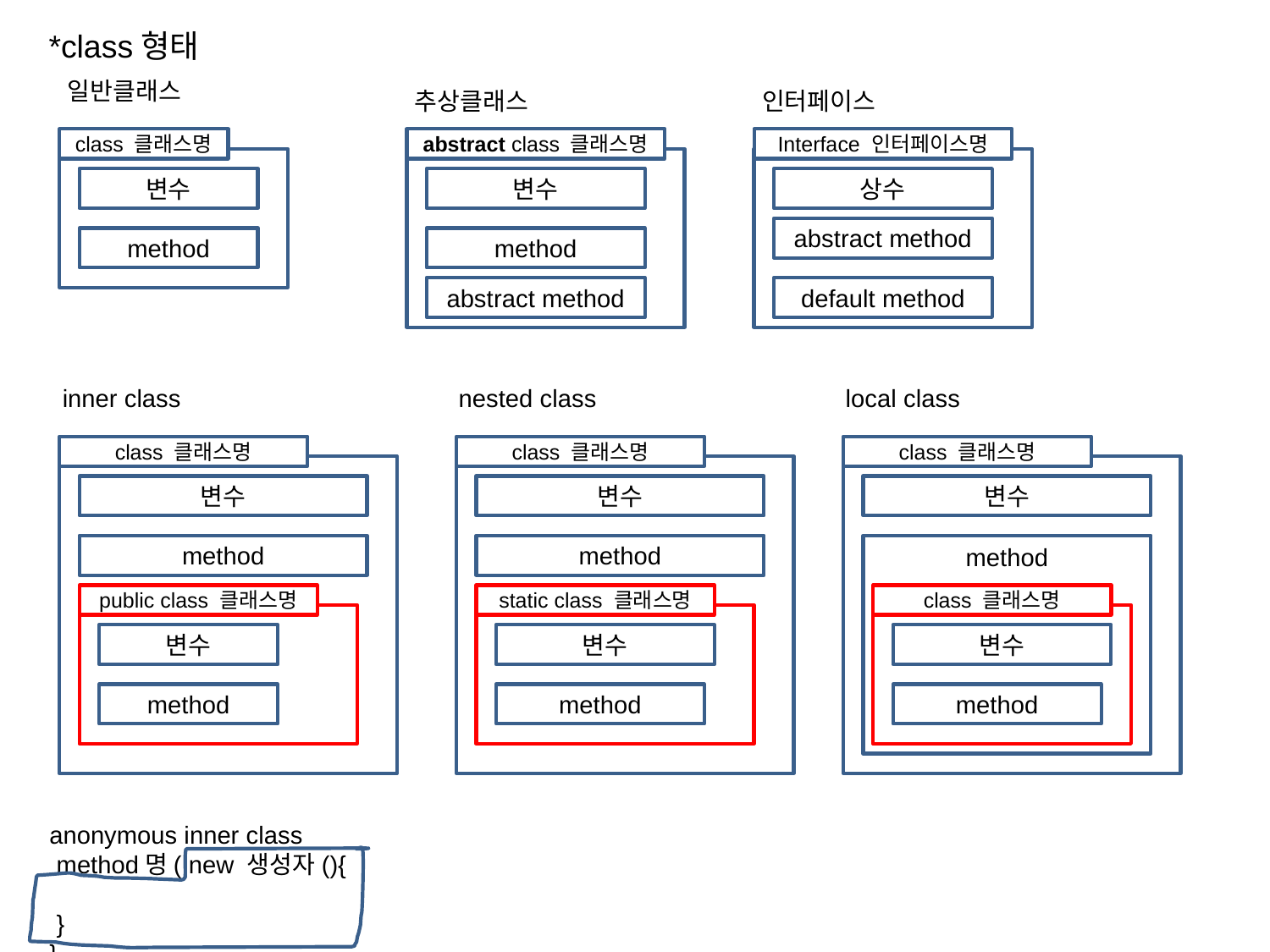

*class형태
일반클래스
추상클래스
인터페이스
class 클래스명
abstract class 클래스명
Interface 인터페이스명

변수
변수
상수
abstract method
method
method
abstract method
default method
inner class
nested class
local class
class 클래스명
class 클래스명
class 클래스명

변수
변수
변수
method
method
method
public class 클래스명
static class 클래스명
class 클래스명

변수
변수
변수
method
method
method
anonymous inner class
 method명( new 생성자(){

 }
}